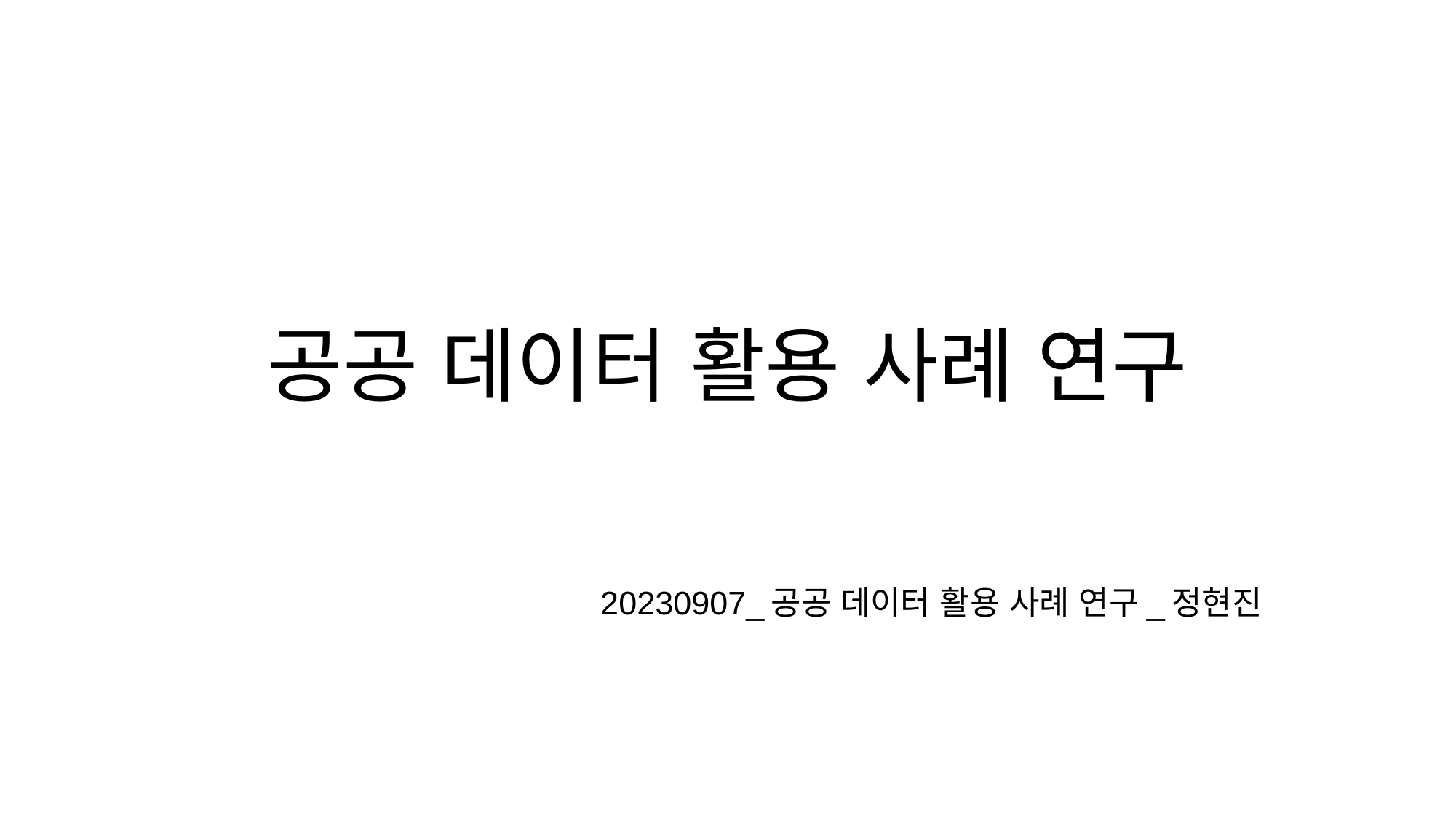

# 공공 데이터 활용 사례 연구

20230907_공공 데이터 활용 사례 연구_정현진